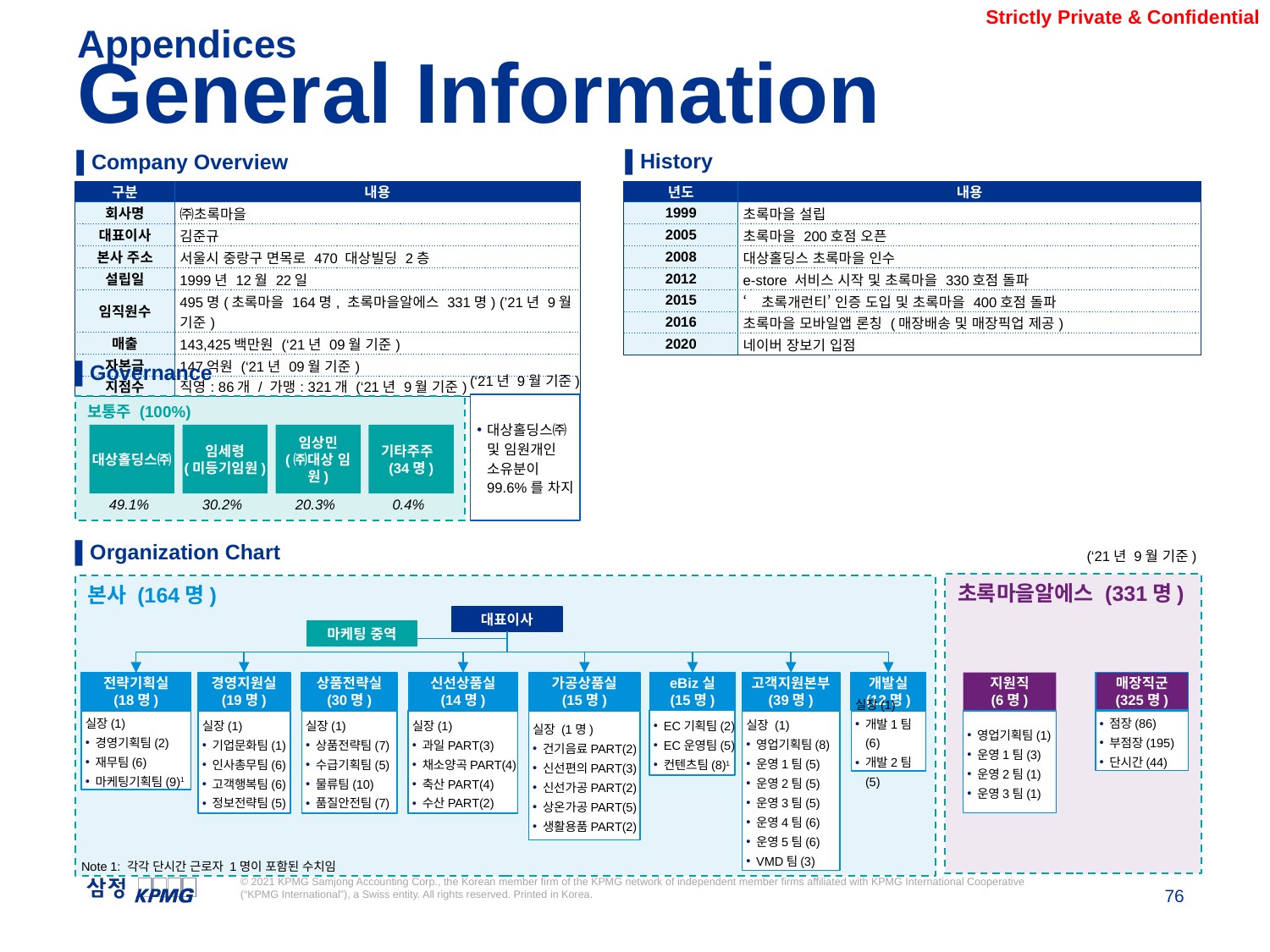

Appendices
General Information
▌History
▌Company Overview
| 년도 | 내용 |
| --- | --- |
| 1999 | 초록마을 설립 |
| 2005 | 초록마을 200호점 오픈 |
| 2008 | 대상홀딩스 초록마을 인수 |
| 2012 | e-store 서비스 시작 및 초록마을 330호점 돌파 |
| 2015 | ‘초록개런티’ 인증 도입 및 초록마을 400호점 돌파 |
| 2016 | 초록마을 모바일앱 론칭 (매장배송 및 매장픽업 제공) |
| 2020 | 네이버 장보기 입점 |
| 구분 | 내용 |
| --- | --- |
| 회사명 | ㈜초록마을 |
| 대표이사 | 김준규 |
| 본사 주소 | 서울시 중랑구 면목로 470 대상빌딩 2층 |
| 설립일 | 1999년 12월 22일 |
| 임직원수 | 495명(초록마을 164명, 초록마을알에스 331명) (’21년 9월 기준) |
| 매출 | 143,425백만원 (‘21년 09월 기준) |
| 자본금 | 147억원 (‘21년 09월 기준) |
| 지점수 | 직영: 86개 / 가맹: 321개 (‘21년 9월 기준) |
▌Governance
(‘21년 9월 기준)
대상홀딩스㈜ 및 임원개인 소유분이 99.6%를 차지
보통주 (100%)
대상홀딩스㈜
임세령
(미등기임원)
임상민
(㈜대상 임원)
기타주주   (34명)
49.1%
30.2%
20.3%
0.4%
▌Organization Chart
(‘21년 9월 기준)
초록마을알에스 (331명)
본사 (164명)
대표이사
마케팅 중역
지원직
(6명)
매장직군
(325명)
전략기획실
(18명)
경영지원실
(19명)
상품전략실
(30명)
신선상품실
(14명)
가공상품실
(15명)
eBiz실
(15명)
고객지원본부
(39명)
개발실
(12명)
EC기획팀(2)
EC운영팀(5)
컨텐츠팀(8)1

영업기획팀(1)
운영1팀(3)
운영2팀(1)
운영3팀(1)

점장(86)
부점장(195)
단시간(44)

실장(1)
경영기획팀(2)
재무팀(6)
마케팅기획팀(9)1
실장(1)
기업문화팀(1)
인사총무팀(6)
고객행복팀(6)
정보전략팀(5)
실장(1)
상품전략팀(7)
수급기획팀(5)
물류팀(10)
품질안전팀(7)
실장(1)
과일PART(3)
채소양곡PART(4)
축산PART(4)
수산PART(2)
실장 (1명)
건기음료PART(2)
신선편의PART(3)
신선가공PART(2)
상온가공PART(5)
생활용품PART(2)
실장 (1)
영업기획팀(8)
운영1팀(5)
운영2팀(5)
운영3팀(5)
운영4팀(6)
운영5팀(6)
VMD팀(3)
실장(1)
개발1팀(6)
개발2팀(5)
Note 1: 각각 단시간 근로자 1명이 포함된 수치임